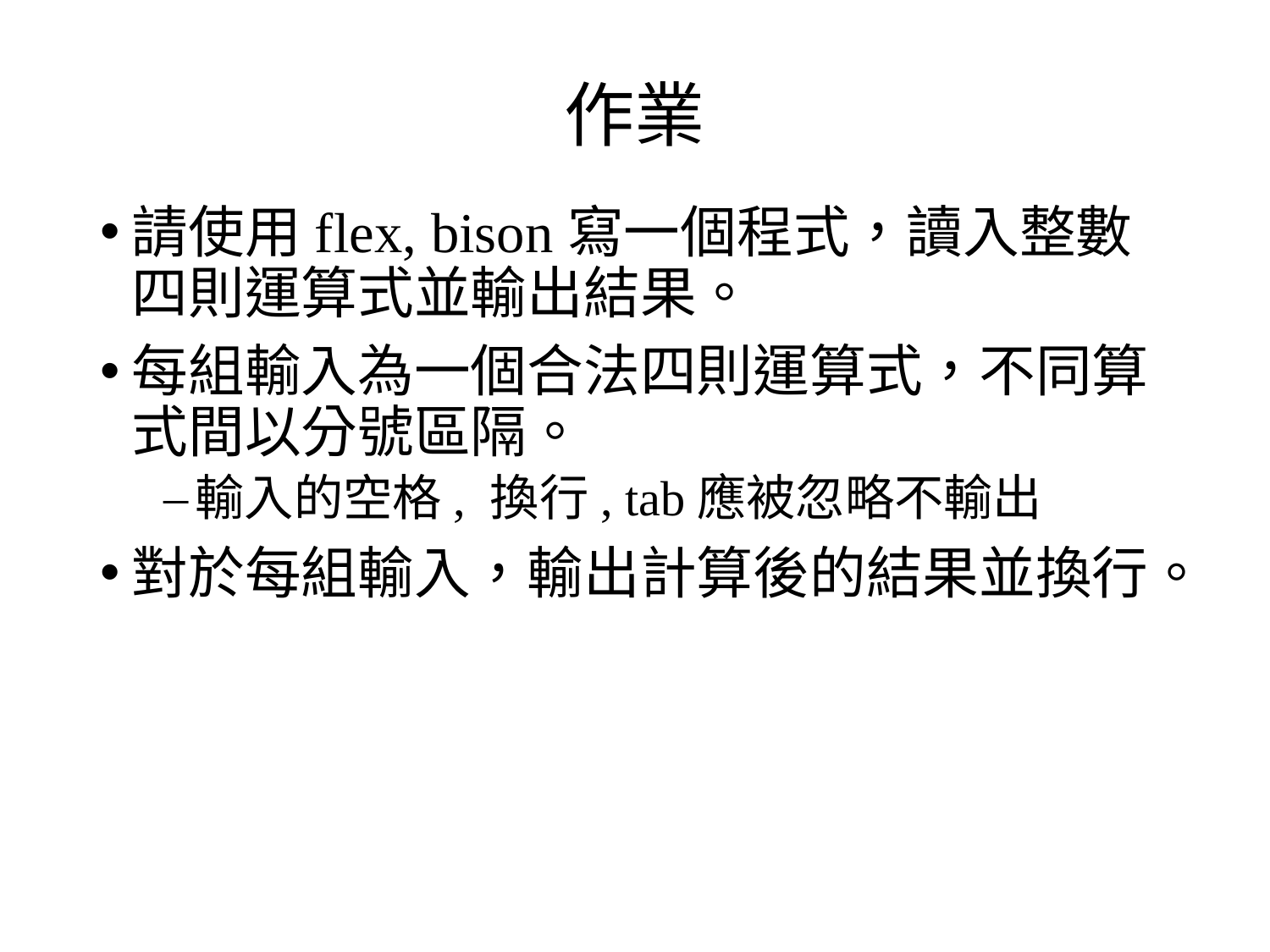

# 作業
請使用flex, bison寫一個程式，讀入整數四則運算式並輸出結果。
每組輸入為一個合法四則運算式，不同算式間以分號區隔。
輸入的空格, 換行, tab應被忽略不輸出
對於每組輸入，輸出計算後的結果並換行。